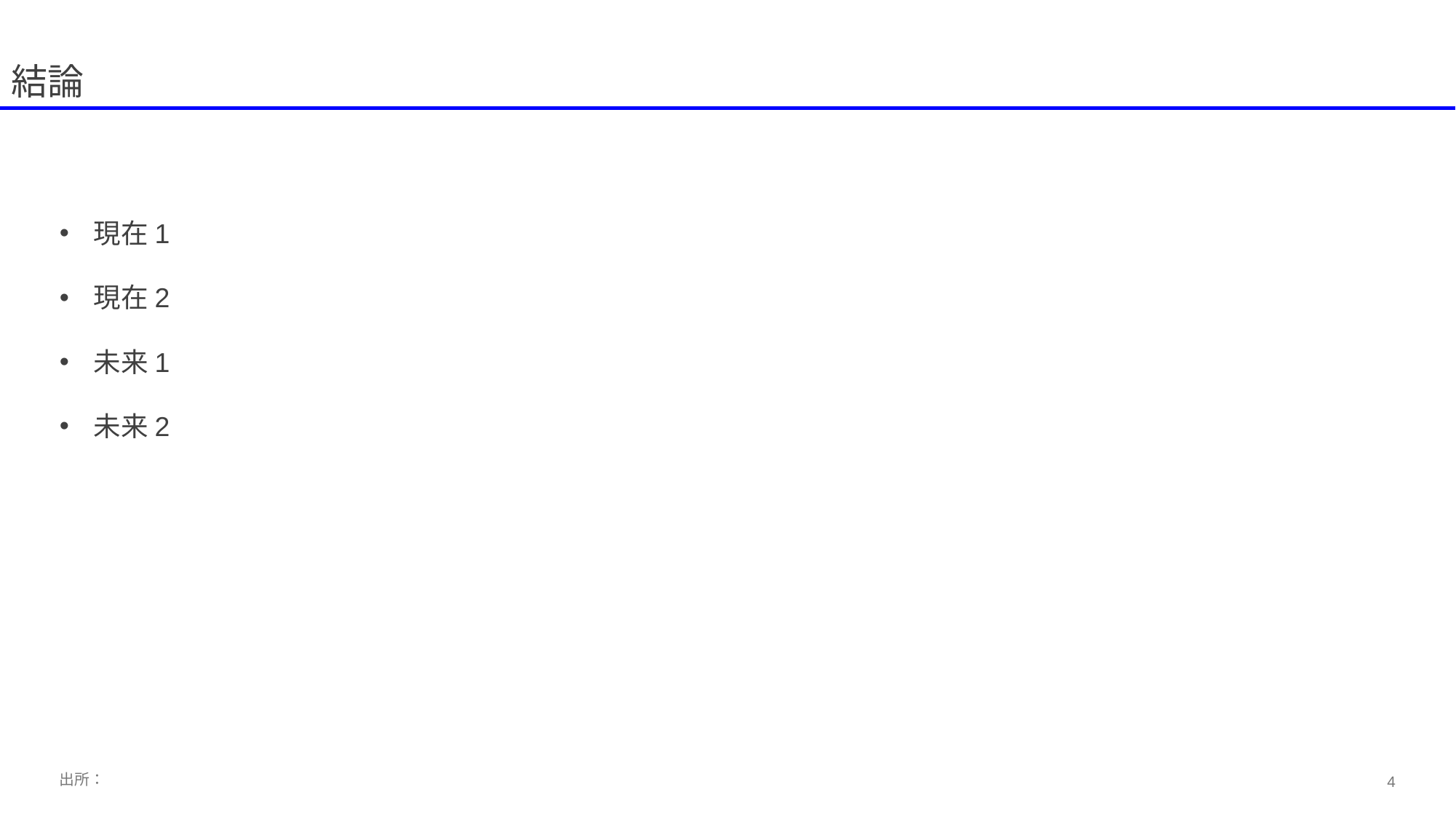

# 結論
現在1
現在2
未来1
未来2
出所：
4